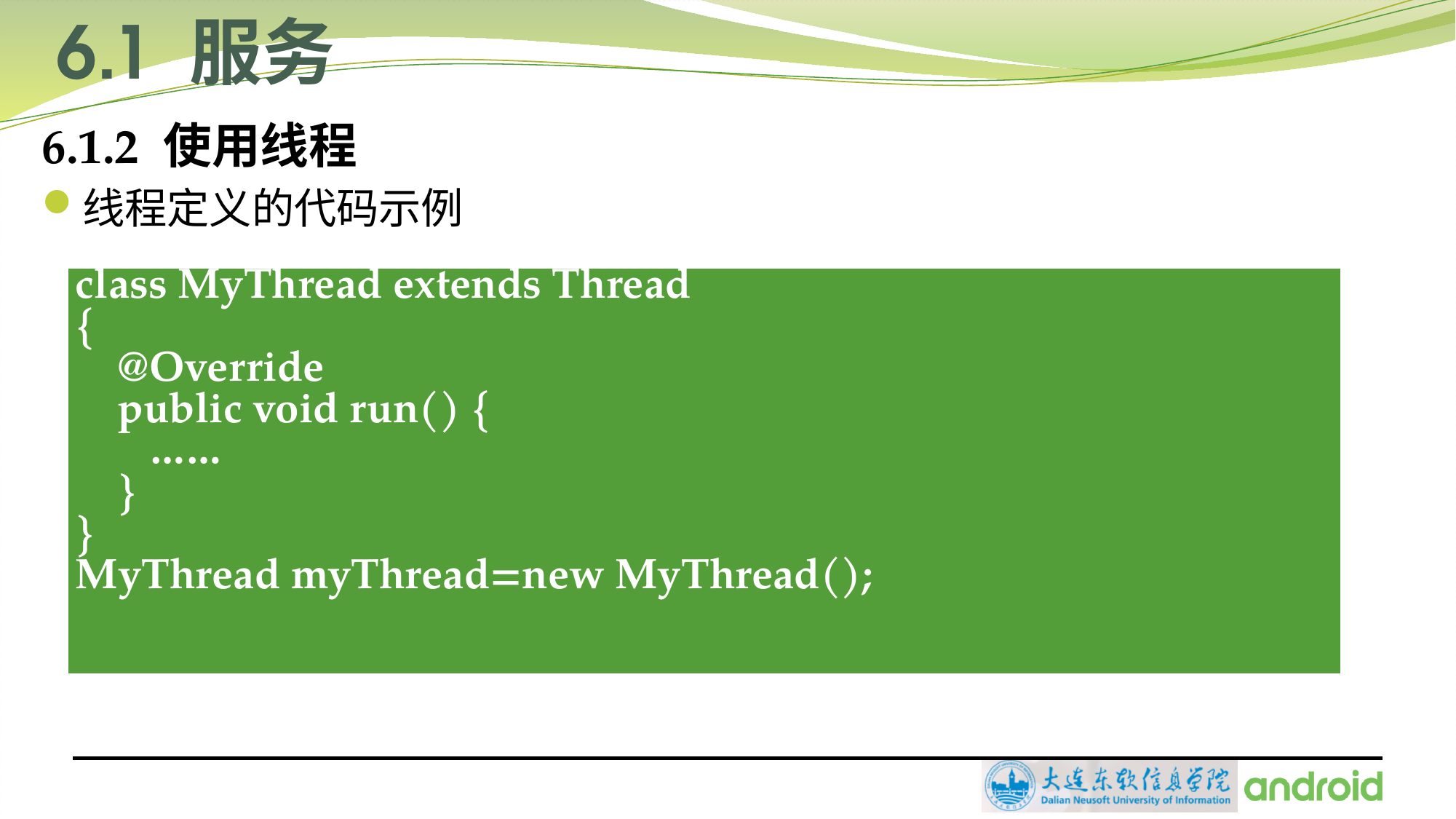

# 6.1 服务
6.1.2 使用线程
线程定义的代码示例

| class MyThread extends Thread { @Override public void run() { …… } } MyThread myThread=new MyThread(); |
| --- |